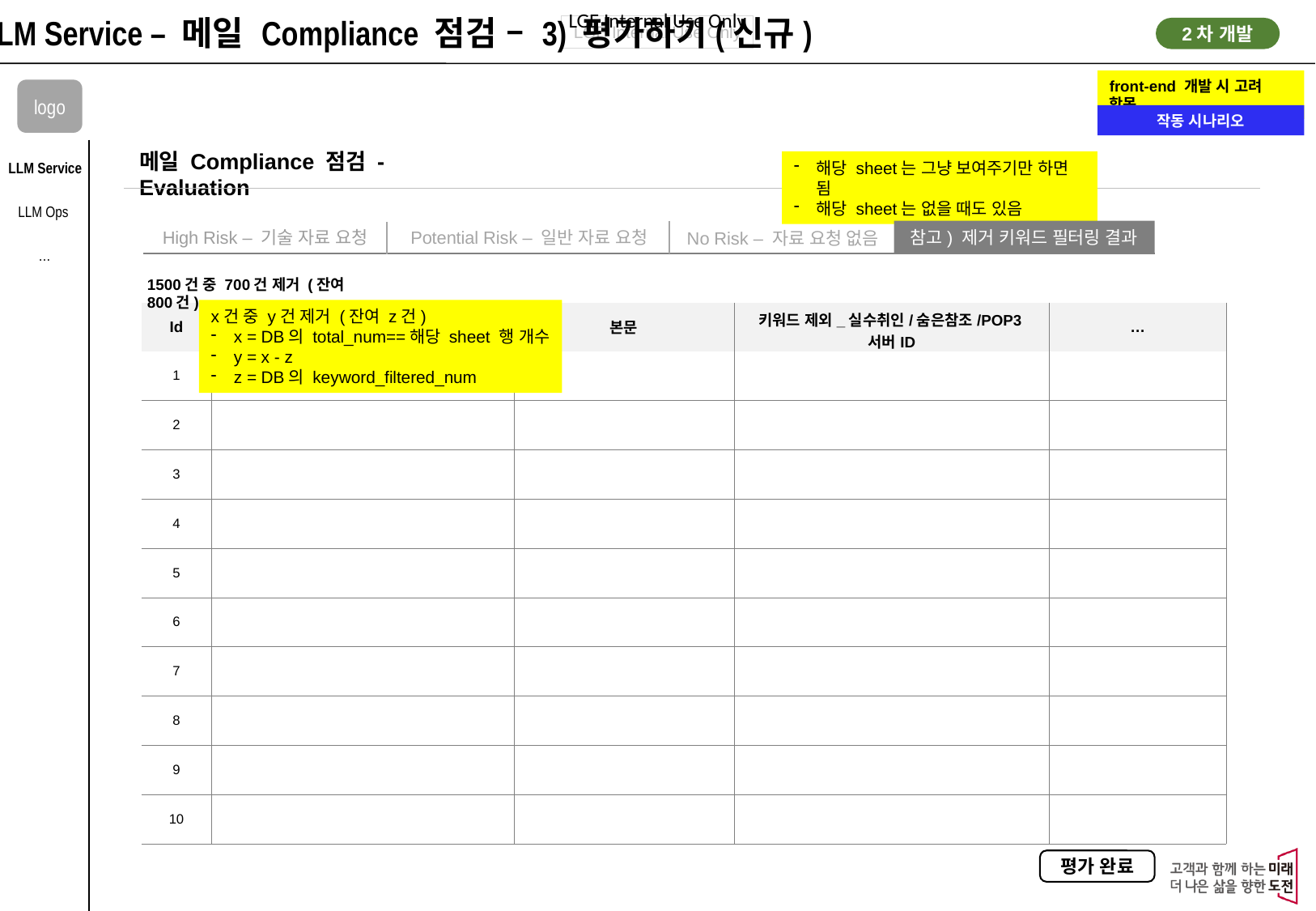

LLM Service – 메일 Compliance 점검 – 3) 평가하기(신규)
2차 개발
front-end 개발 시 고려 항목
logo
작동 시나리오
메일 Compliance 점검 - Evaluation
해당 sheet는 그냥 보여주기만 하면 됨
해당 sheet는 없을 때도 있음
LLM Service
LLM Ops
High Risk – 기술 자료 요청
Potential Risk – 일반 자료 요청
참고) 제거 키워드 필터링 결과
No Risk – 자료 요청 없음
…
1500건 중 700건 제거 (잔여 800건)
x건 중 y건 제거 (잔여 z건)
x = DB의 total_num==해당 sheet 행 개수
y = x - z
z = DB의 keyword_filtered_num
| Id | … | 본문 | 키워드 제외\_실수취인/숨은참조/POP3서버ID | … |
| --- | --- | --- | --- | --- |
| 1 |  |  |  |  |
| 2 |  |  |  |  |
| 3 |  |  |  |  |
| 4 |  |  |  |  |
| 5 |  |  |  |  |
| 6 |  |  |  |  |
| 7 |  |  |  |  |
| 8 |  |  |  |  |
| 9 |  |  |  |  |
| 10 |  |  |  |  |
평가 완료